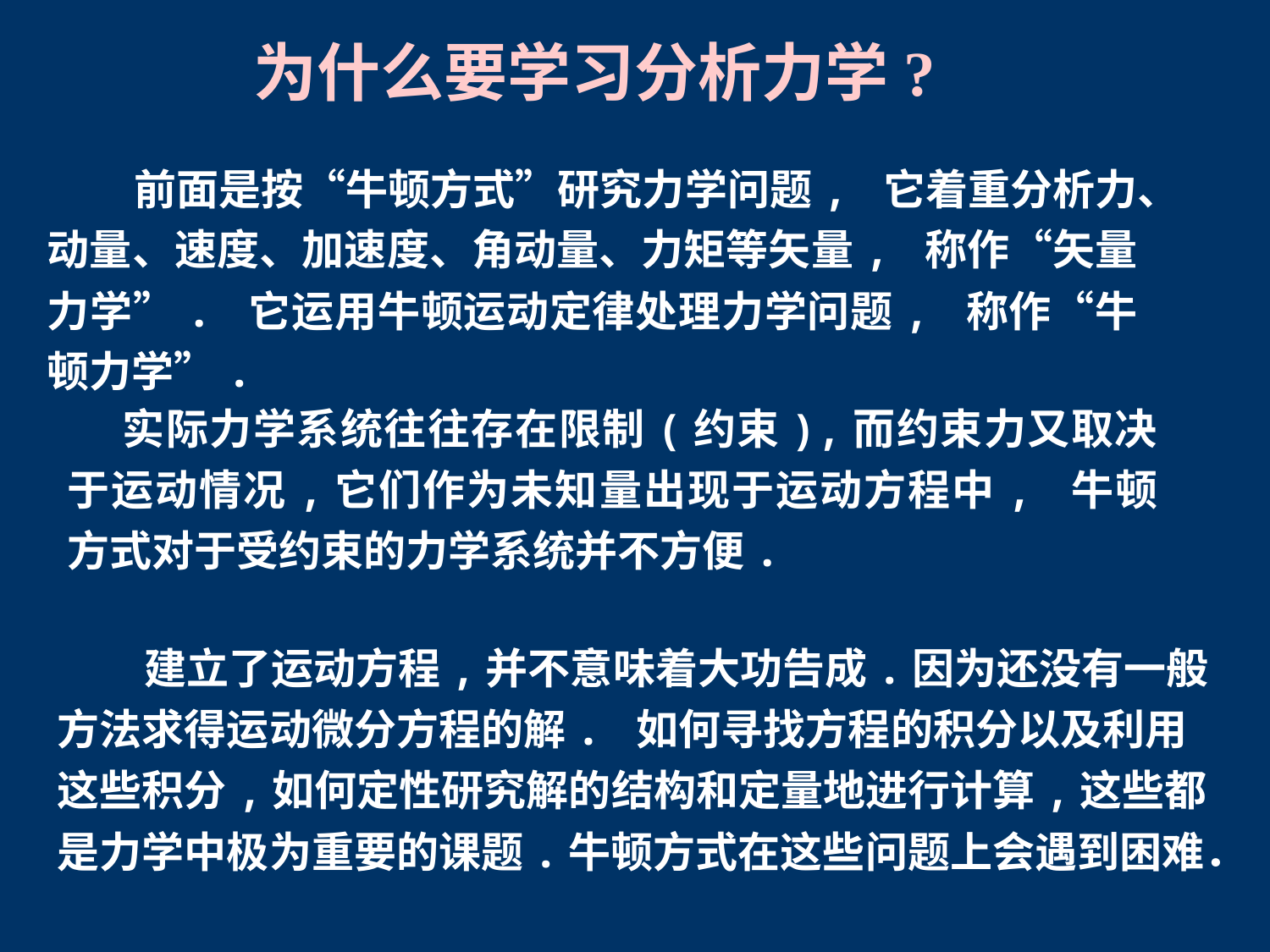

为什么要学习分析力学?
        前面是按“牛顿方式”研究力学问题, 它着重分析力、动量、速度、加速度、角动量、力矩等矢量, 称作“矢量力学”. 它运用牛顿运动定律处理力学问题, 称作“牛顿力学”.
    实际力学系统往往存在限制(约束),而约束力又取决于运动情况,它们作为未知量出现于运动方程中, 牛顿方式对于受约束的力学系统并不方便.
        建立了运动方程,并不意味着大功告成.因为还没有一般方法求得运动微分方程的解. 如何寻找方程的积分以及利用这些积分,如何定性研究解的结构和定量地进行计算,这些都是力学中极为重要的课题.牛顿方式在这些问题上会遇到困难．